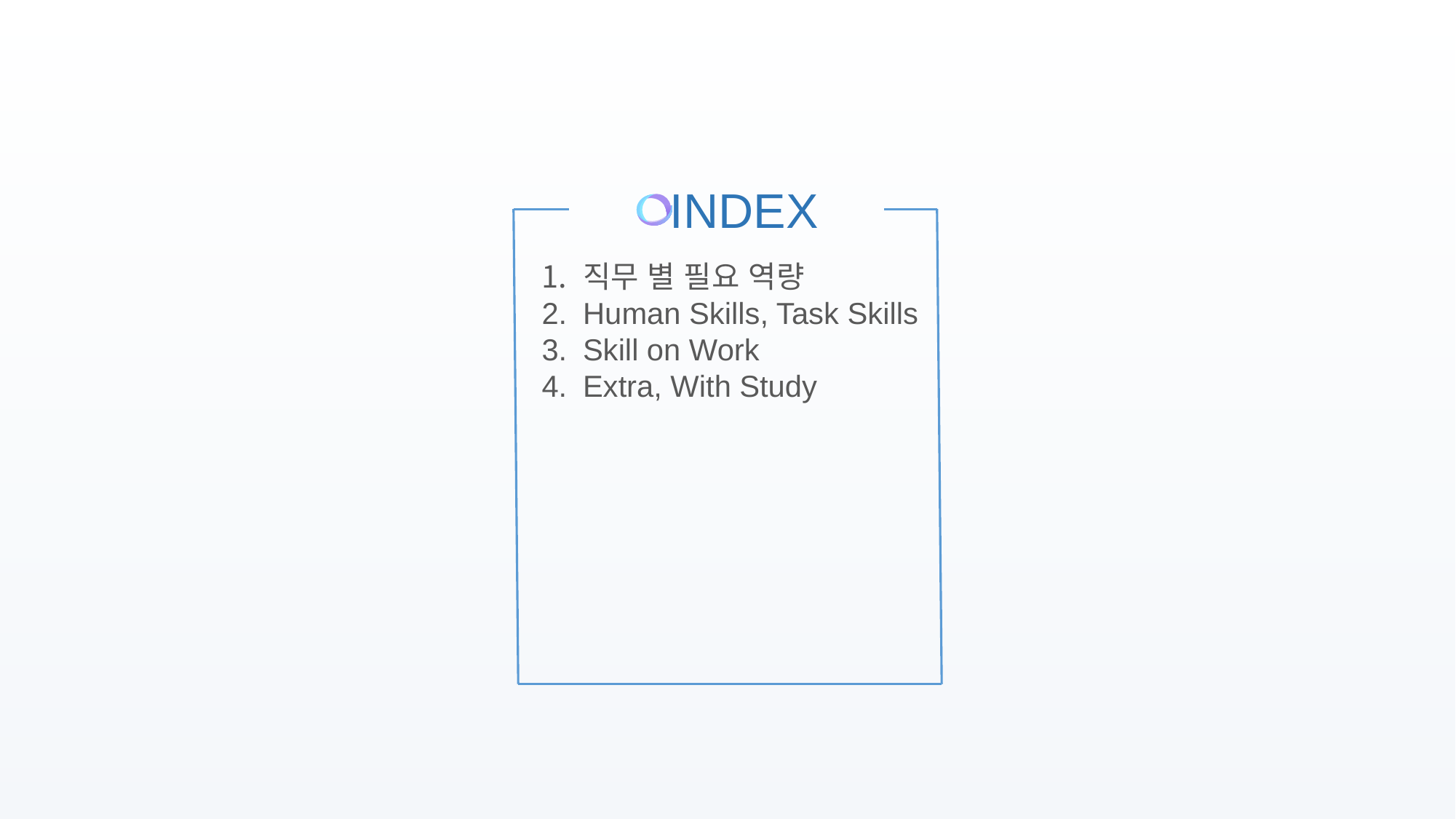

INDEX

직무 별 필요 역량
Human Skills, Task Skills
Skill on Work
Extra, With Study